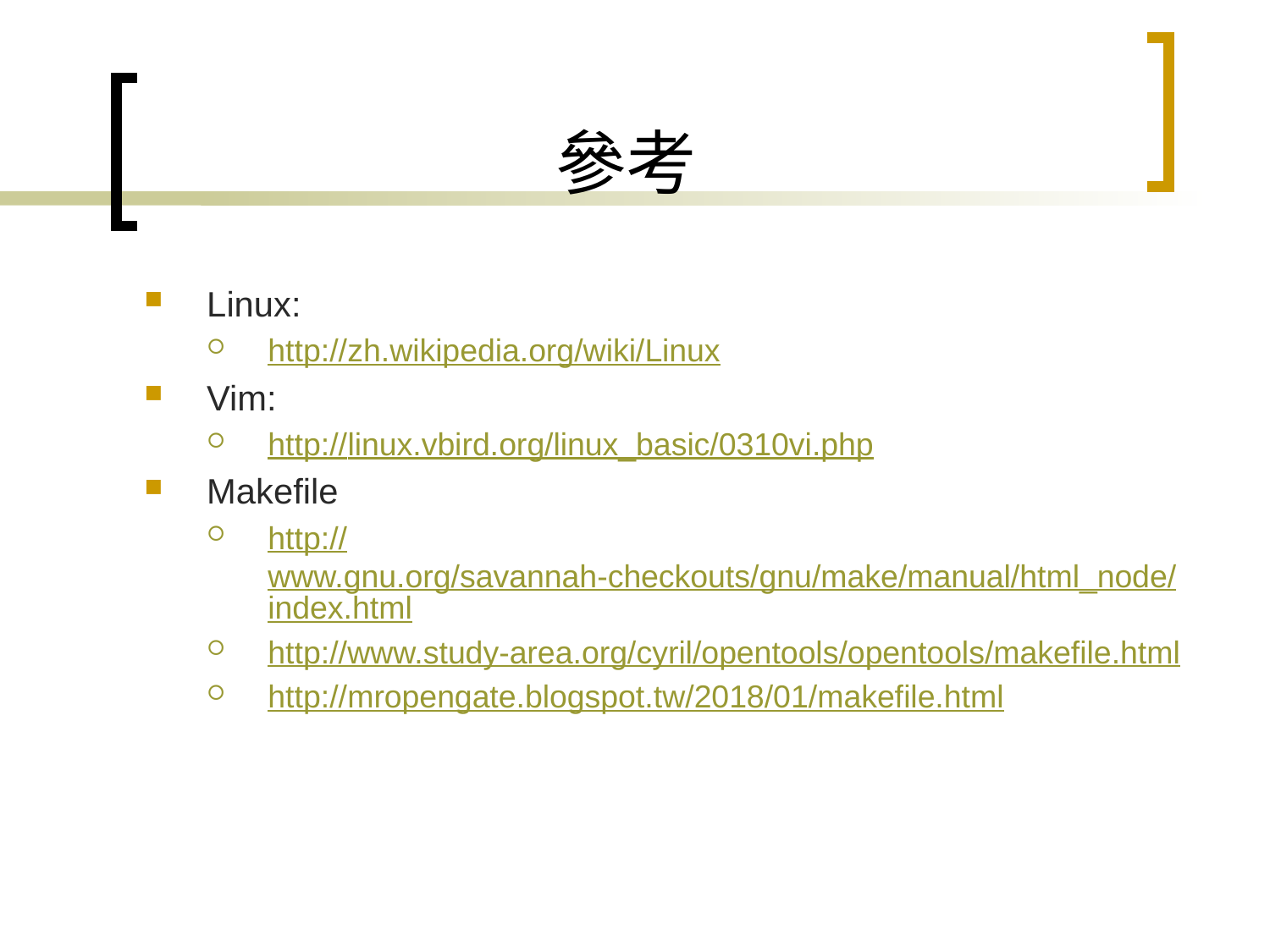

# 參考
Linux:
http://zh.wikipedia.org/wiki/Linux
Vim:
http://linux.vbird.org/linux_basic/0310vi.php
Makefile
http://www.gnu.org/savannah-checkouts/gnu/make/manual/html_node/index.html
http://www.study-area.org/cyril/opentools/opentools/makefile.html
http://mropengate.blogspot.tw/2018/01/makefile.html